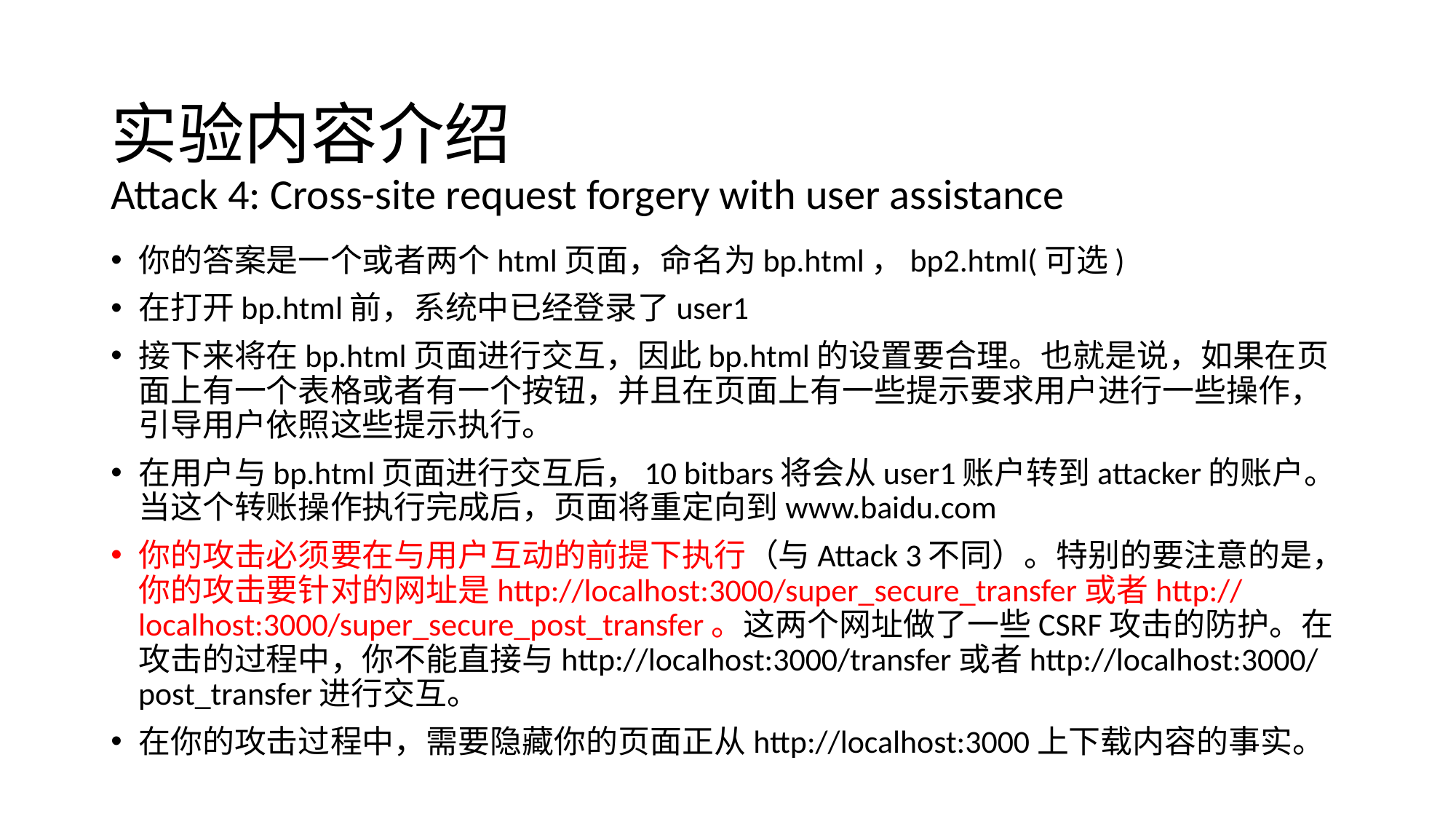

# 实验内容介绍 Attack 4: Cross-site request forgery with user assistance
你的答案是一个或者两个html页面，命名为bp.html，bp2.html(可选)
在打开bp.html前，系统中已经登录了user1
接下来将在bp.html页面进行交互，因此bp.html的设置要合理。也就是说，如果在页面上有一个表格或者有一个按钮，并且在页面上有一些提示要求用户进行一些操作，引导用户依照这些提示执行。
在用户与bp.html页面进行交互后，10 bitbars将会从user1账户转到attacker的账户。当这个转账操作执行完成后，页面将重定向到www.baidu.com
你的攻击必须要在与用户互动的前提下执行（与Attack 3不同）。特别的要注意的是，你的攻击要针对的网址是http://localhost:3000/super_secure_transfer或者http://localhost:3000/super_secure_post_transfer。这两个网址做了一些CSRF攻击的防护。在攻击的过程中，你不能直接与http://localhost:3000/transfer或者http://localhost:3000/post_transfer进行交互。
在你的攻击过程中，需要隐藏你的页面正从http://localhost:3000上下载内容的事实。